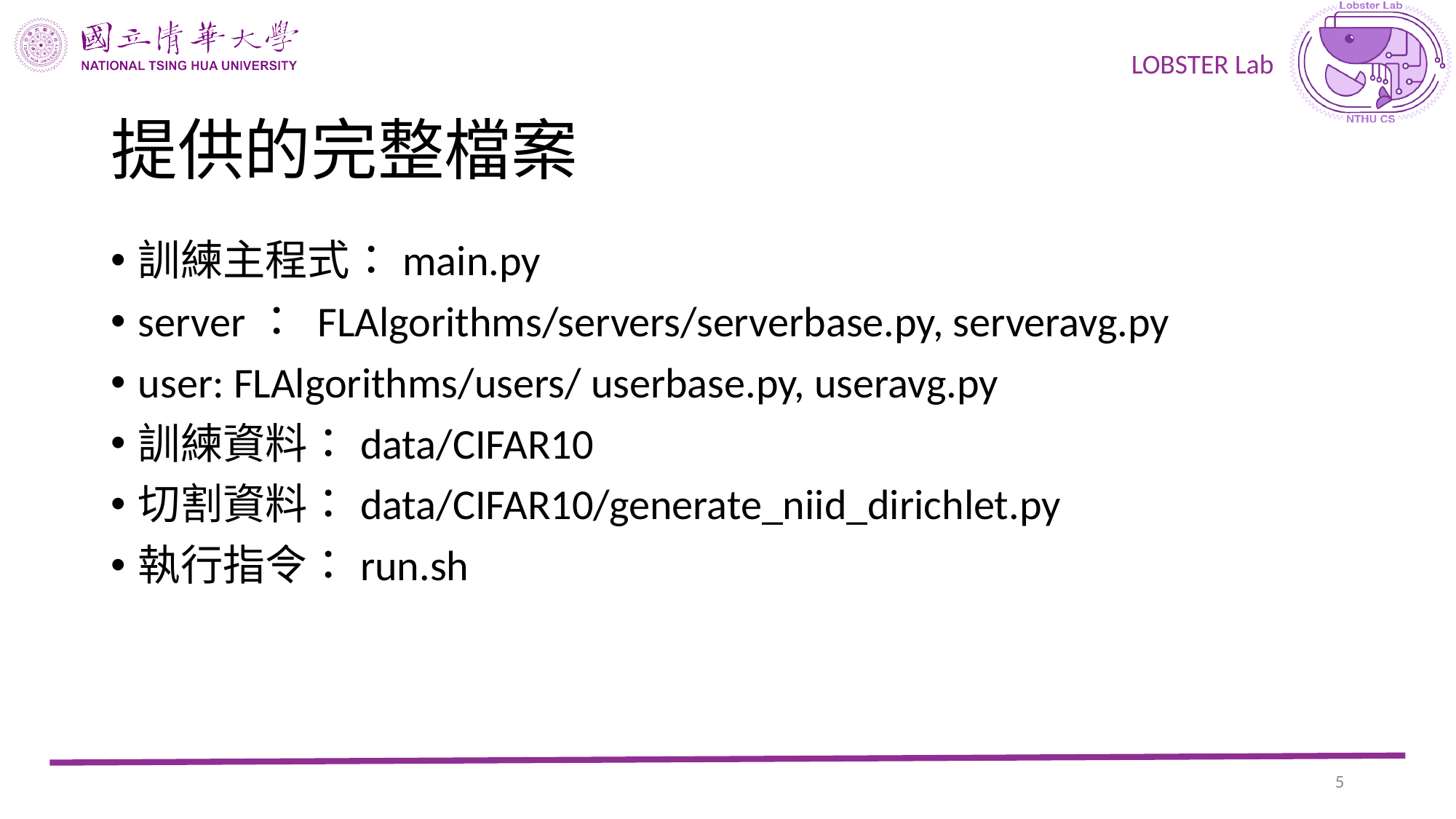

# 提供的完整檔案
訓練主程式：main.py
server： FLAlgorithms/servers/serverbase.py, serveravg.py
user: FLAlgorithms/users/ userbase.py, useravg.py
訓練資料：data/CIFAR10
切割資料：data/CIFAR10/generate_niid_dirichlet.py
執行指令：run.sh

5